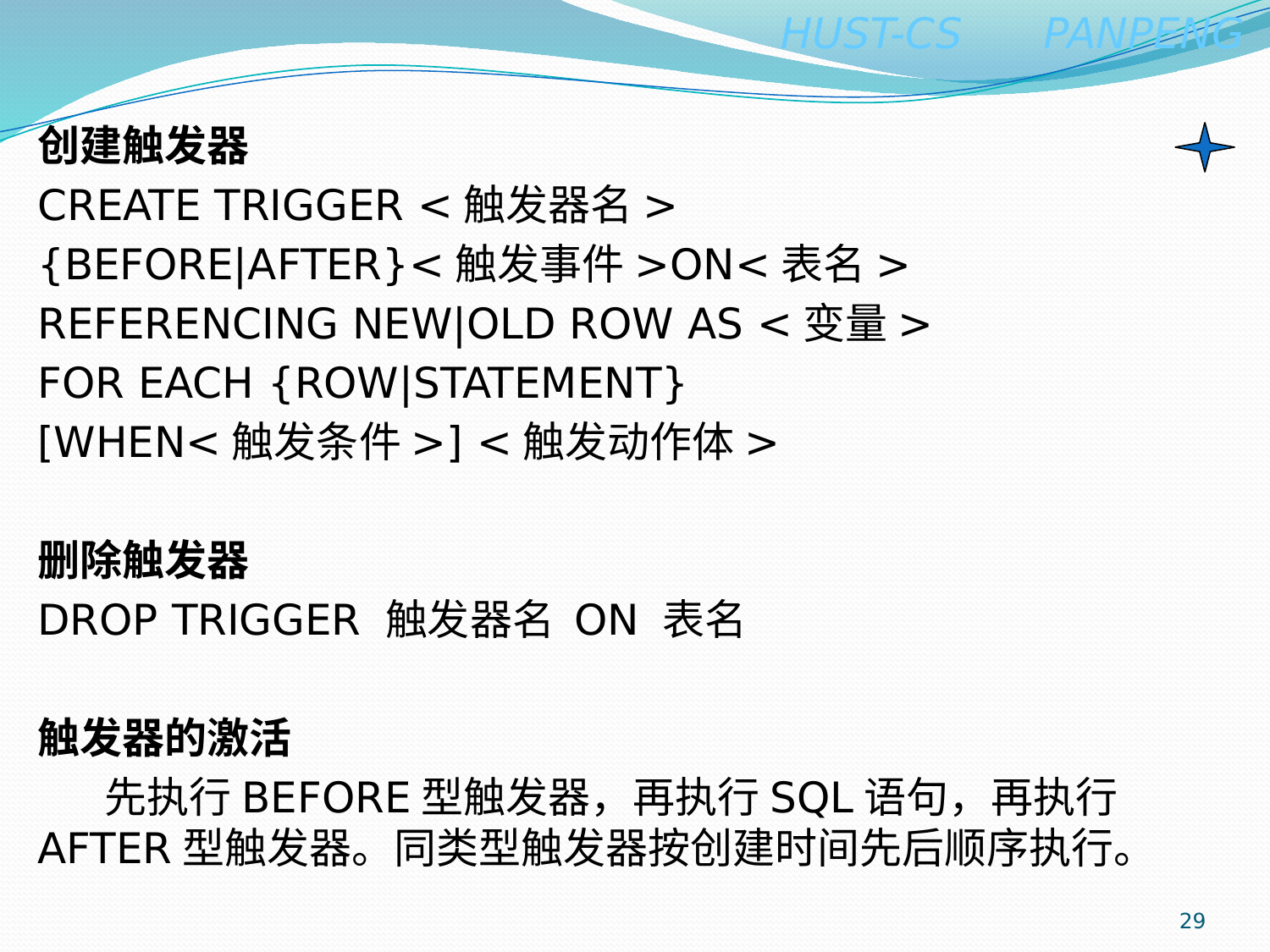

创建触发器
CREATE TRIGGER <触发器名>
{BEFORE|AFTER}<触发事件>ON<表名>
REFERENCING NEW|OLD ROW AS <变量>
FOR EACH {ROW|STATEMENT}
[WHEN<触发条件>] <触发动作体>

删除触发器
DROP TRIGGER 触发器名 ON 表名

触发器的激活
      先执行BEFORE型触发器，再执行SQL语句，再执行AFTER型触发器。同类型触发器按创建时间先后顺序执行。

29